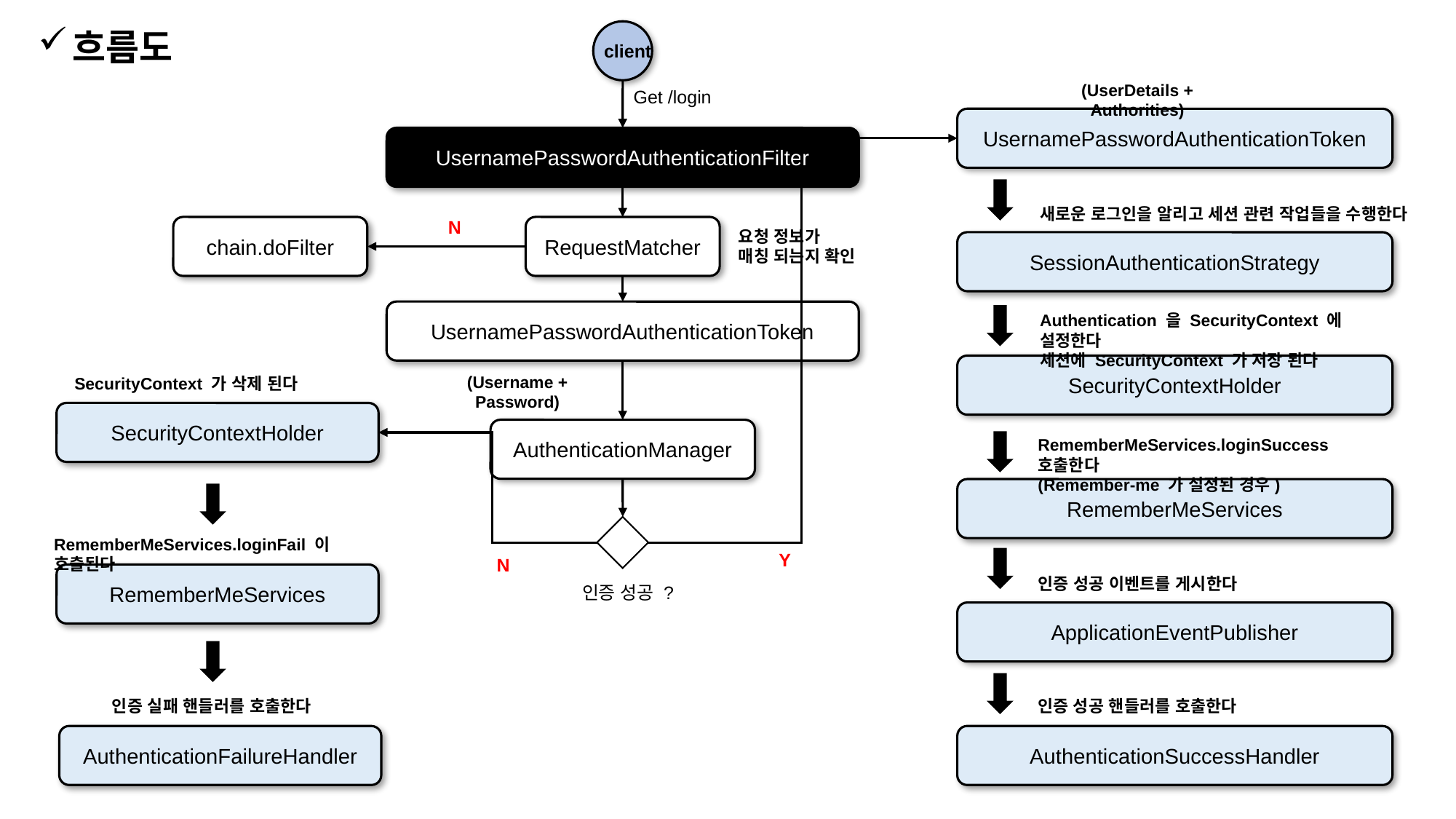

흐름도

client
(UserDetails + Authorities)
Get /login
UsernamePasswordAuthenticationToken
UsernamePasswordAuthenticationFilter

새로운 로그인을 알리고 세션 관련 작업들을 수행한다
N
chain.doFilter
RequestMatcher
요청 정보가
매칭 되는지 확인
SessionAuthenticationStrategy
UsernamePasswordAuthenticationToken
Authentication 을 SecurityContext 에 설정한다
세션에 SecurityContext 가 저장 된다

SecurityContextHolder
(Username + Password)
SecurityContext 가 삭제 된다
SecurityContextHolder
AuthenticationManager
RememberMeServices.loginSuccess 호출한다
(Remember-me 가 설정된 경우)

RememberMeServices

RememberMeServices.loginFail 이 호출된다
Y

N
RememberMeServices
인증 성공 이벤트를 게시한다
인증 성공 ?
ApplicationEventPublisher

인증 성공 핸들러를 호출한다
인증 실패 핸들러를 호출한다
AuthenticationFailureHandler
AuthenticationSuccessHandler